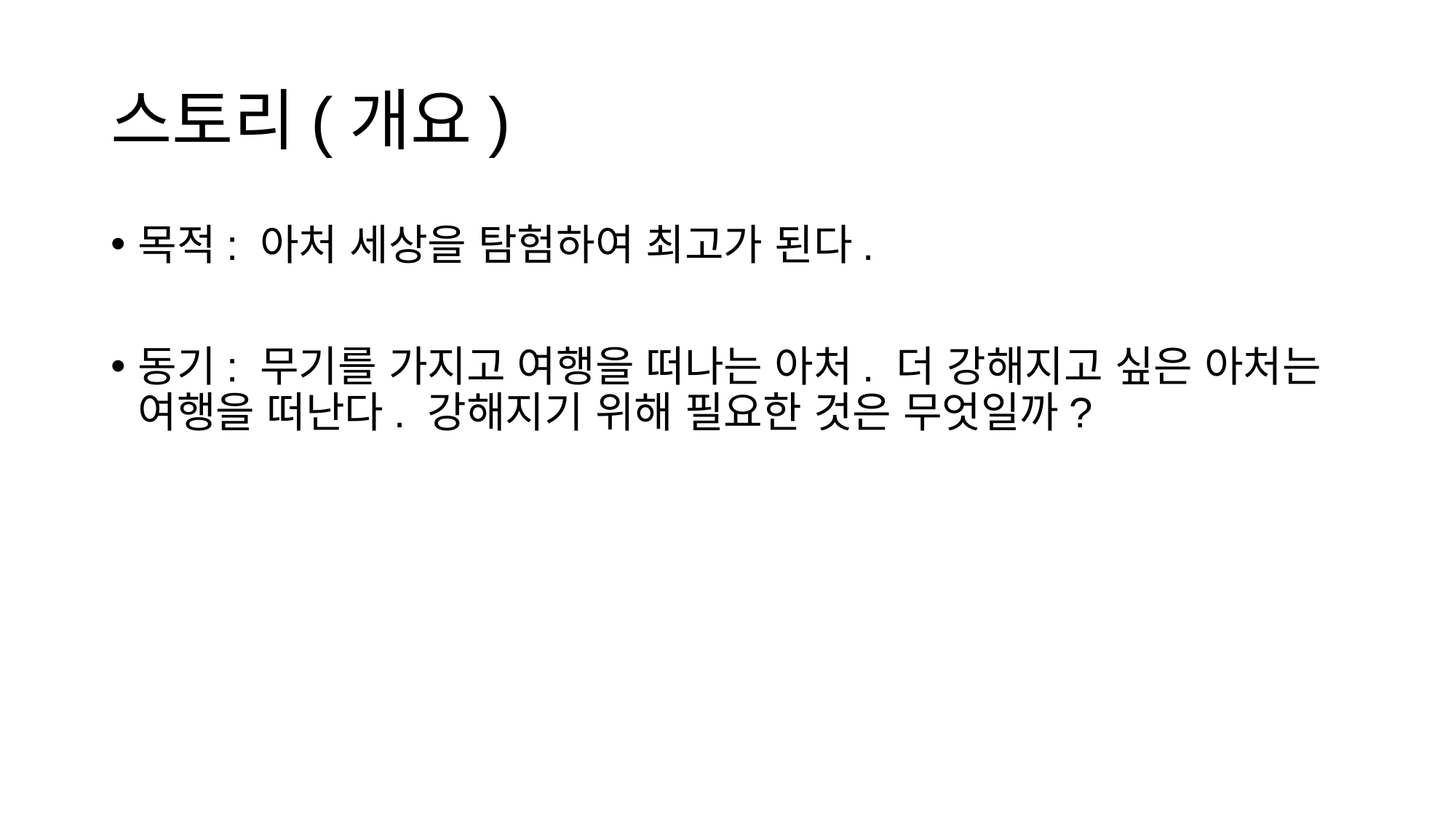

# 스토리(개요)
목적: 아처 세상을 탐험하여 최고가 된다.

동기: 무기를 가지고 여행을 떠나는 아처. 더 강해지고 싶은 아처는 여행을 떠난다. 강해지기 위해 필요한 것은 무엇일까?